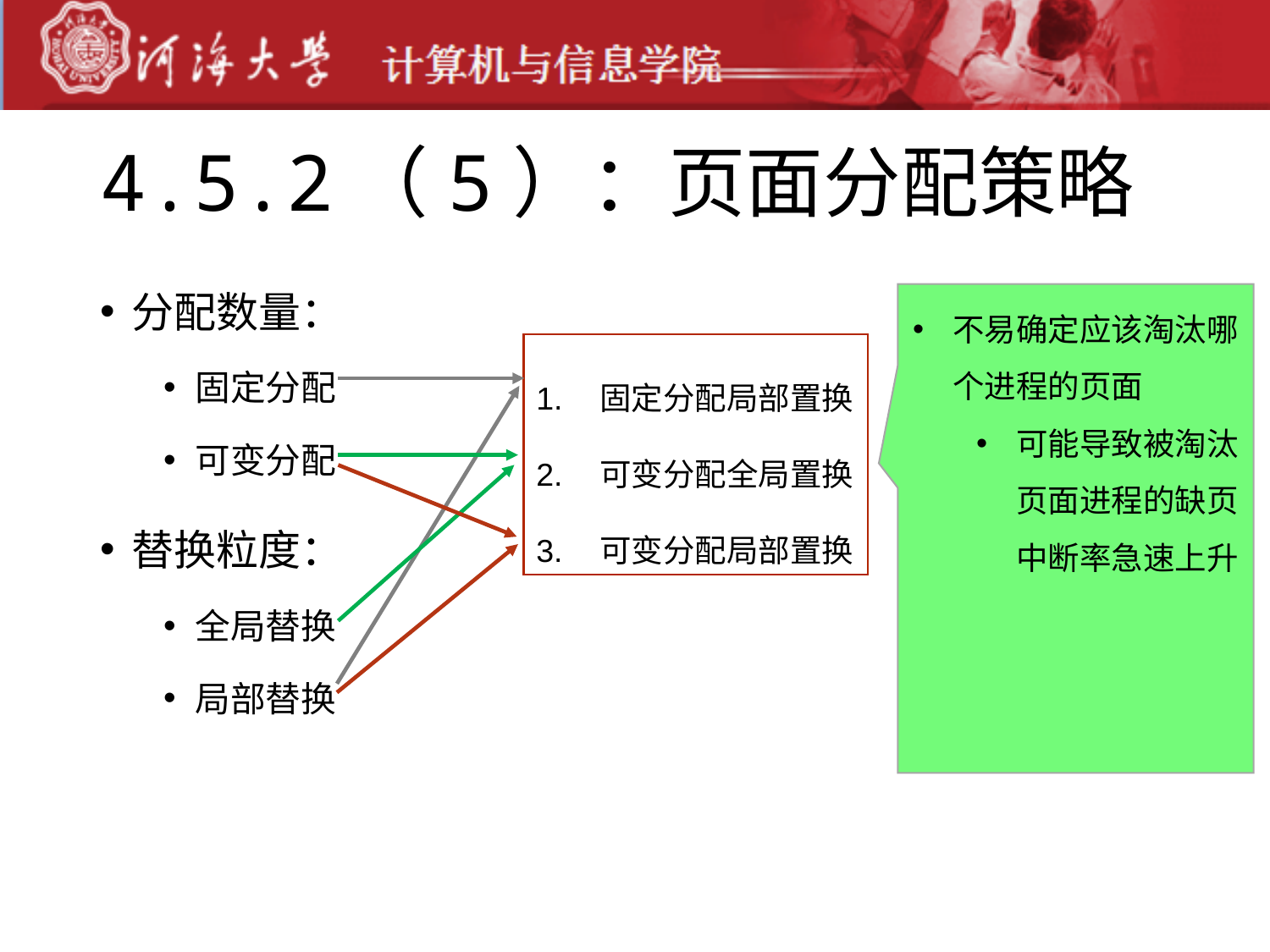

# 4.5.2（5）：页面分配策略
分配数量：
固定分配
可变分配
替换粒度：
全局替换
局部替换
不易确定应该淘汰哪个进程的页面
可能导致被淘汰页面进程的缺页中断率急速上升
固定分配局部置换
可变分配全局置换
可变分配局部置换